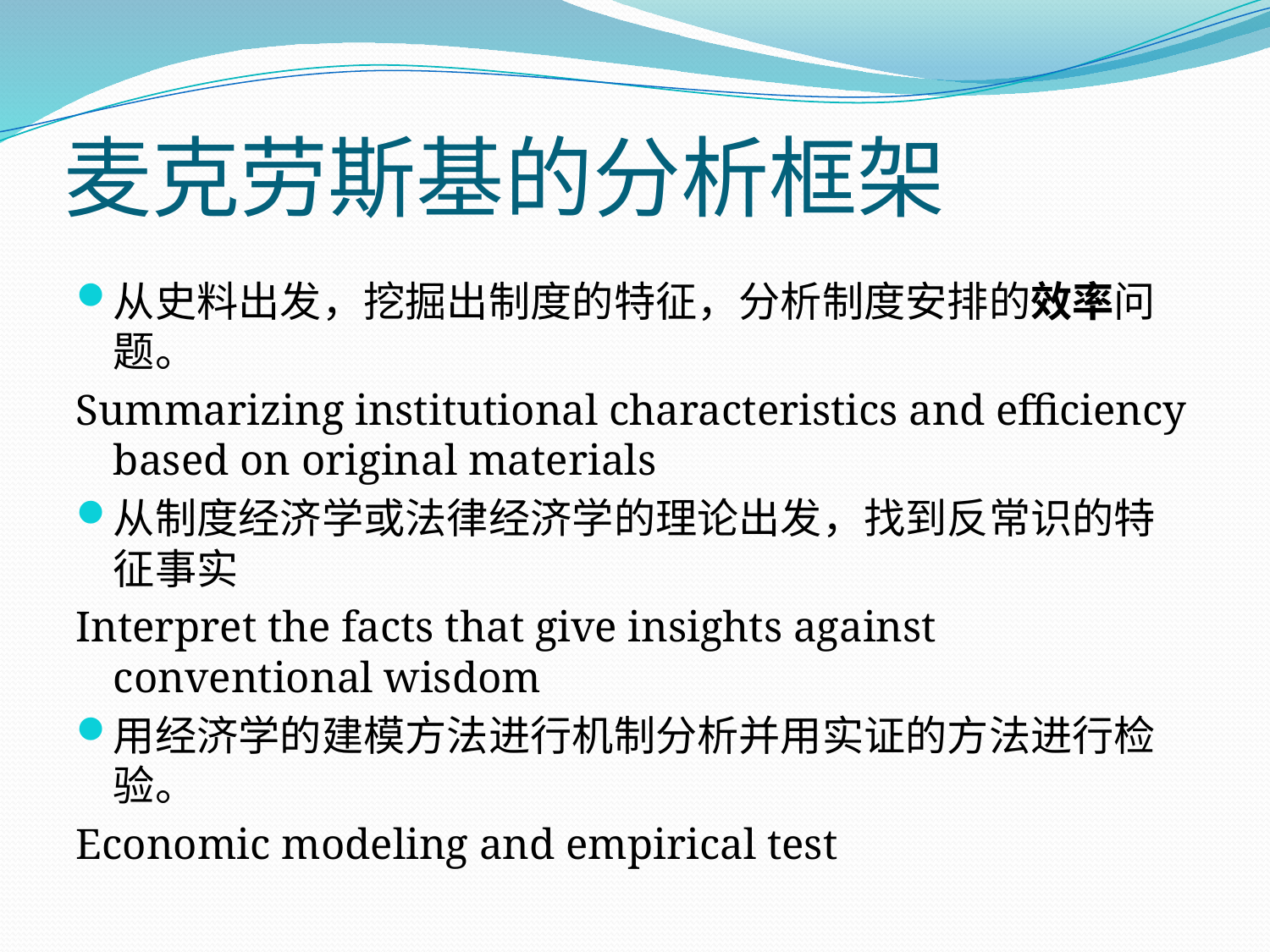

# 麦克劳斯基的分析框架
从史料出发，挖掘出制度的特征，分析制度安排的效率问题。
Summarizing institutional characteristics and efficiency based on original materials
从制度经济学或法律经济学的理论出发，找到反常识的特征事实
Interpret the facts that give insights against conventional wisdom
用经济学的建模方法进行机制分析并用实证的方法进行检验。
Economic modeling and empirical test